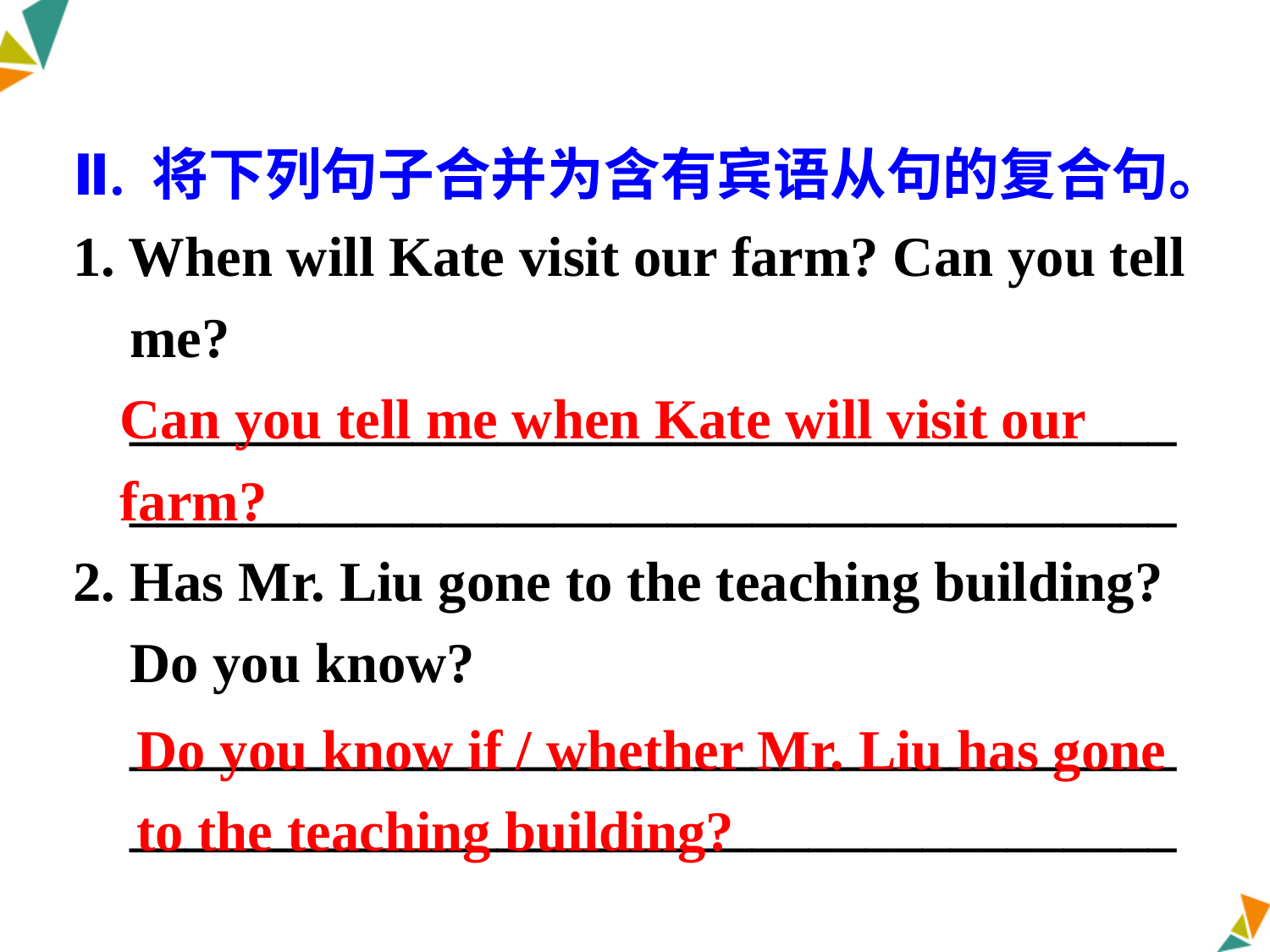

Ⅱ. 将下列句子合并为含有宾语从句的复合句。
1. When will Kate visit our farm? Can you tell
    me?
    _____________________________________
    _____________________________________
2. Has Mr. Liu gone to the teaching building?
    Do you know?
    _____________________________________
    _____________________________________
Can you tell me when Kate will visit our farm?
Do you know if / whether Mr. Liu has gone to the teaching building?